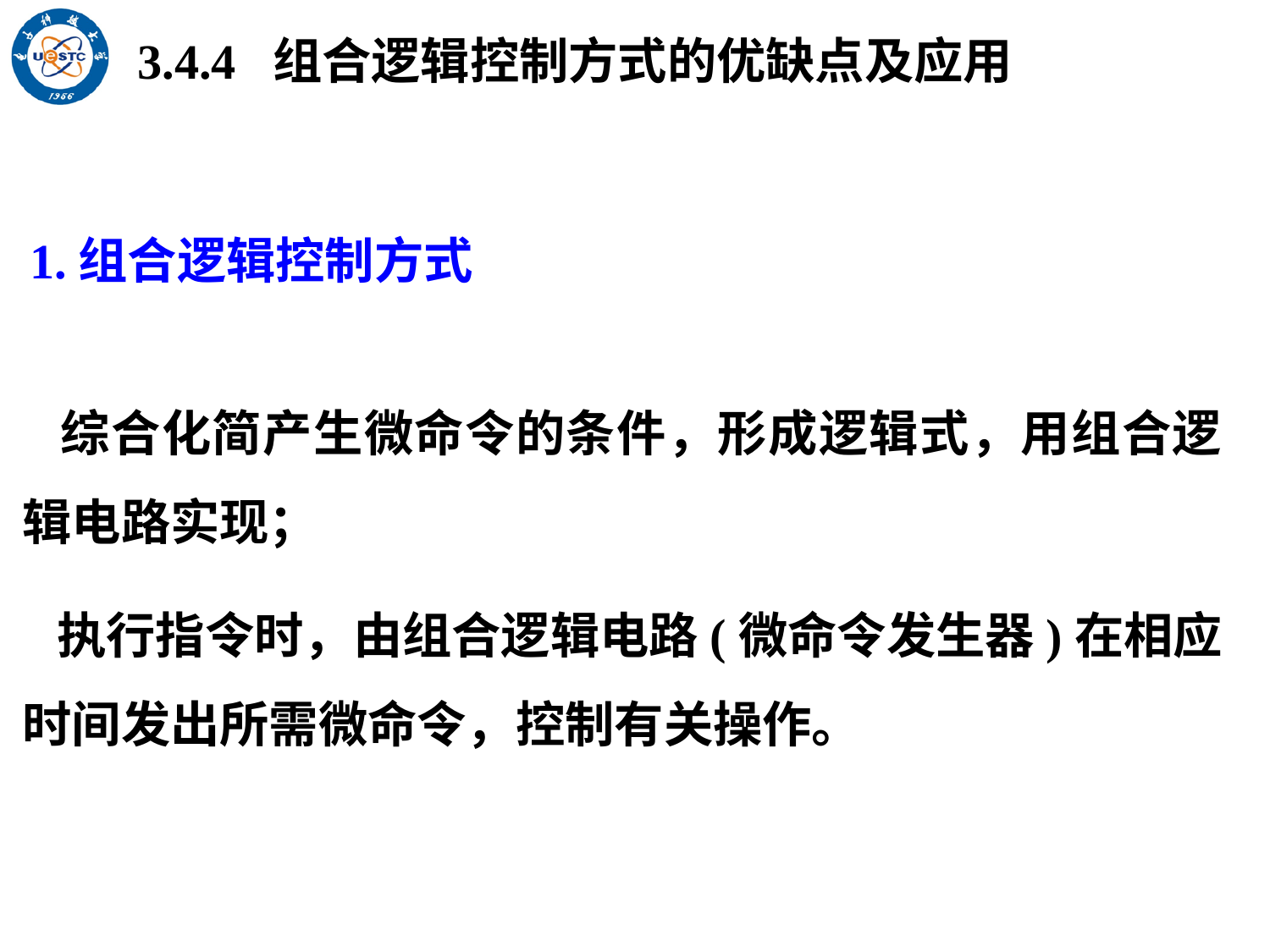

3.4.4  组合逻辑控制方式的优缺点及应用
1.组合逻辑控制方式
  综合化简产生微命令的条件，形成逻辑式，用组合逻辑电路实现；
  执行指令时，由组合逻辑电路(微命令发生器)在相应时间发出所需微命令，控制有关操作。